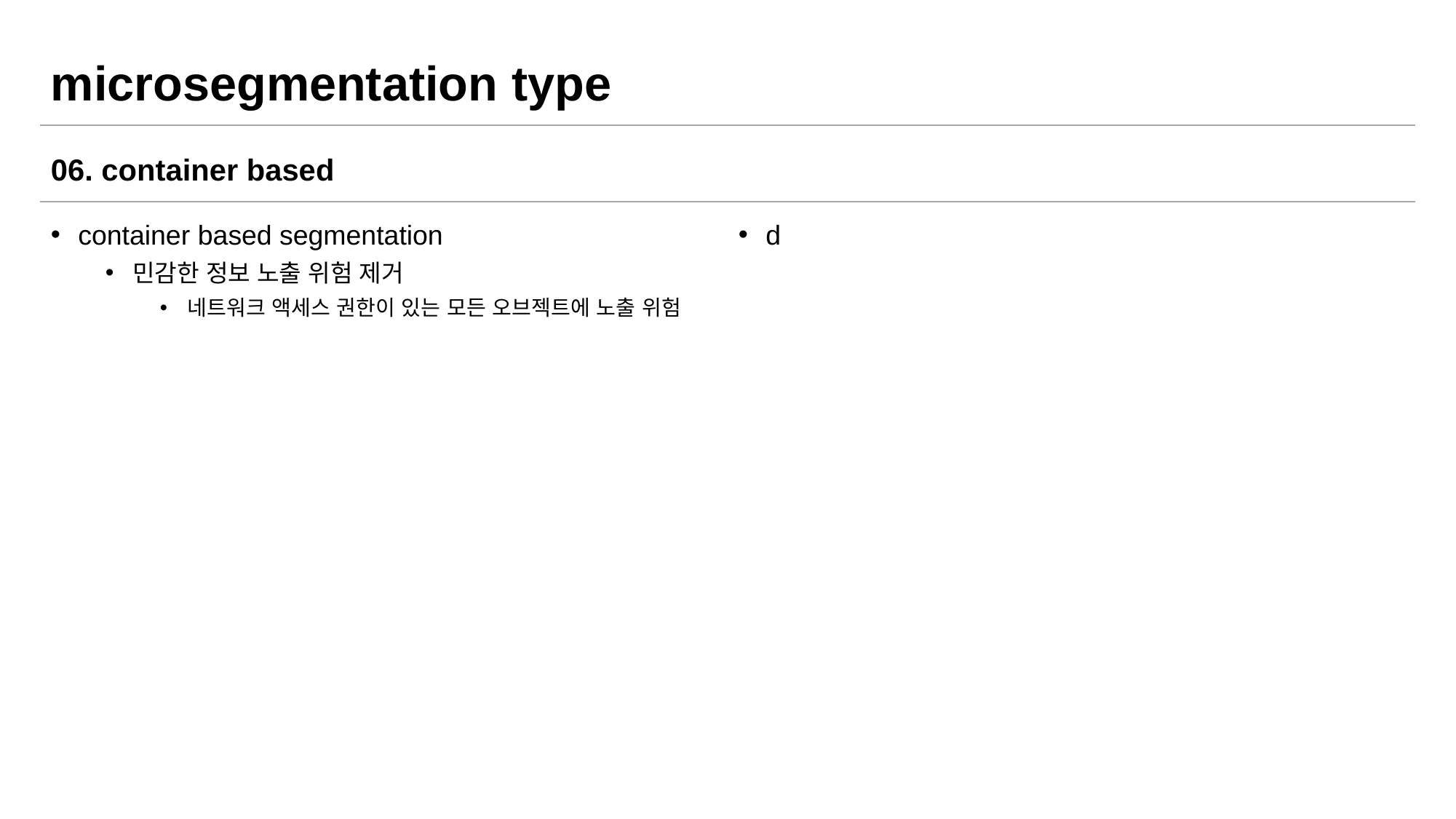

# microsegmentation type
06. container based
container based segmentation
민감한 정보 노출 위험 제거
네트워크 액세스 권한이 있는 모든 오브젝트에 노출 위험
d